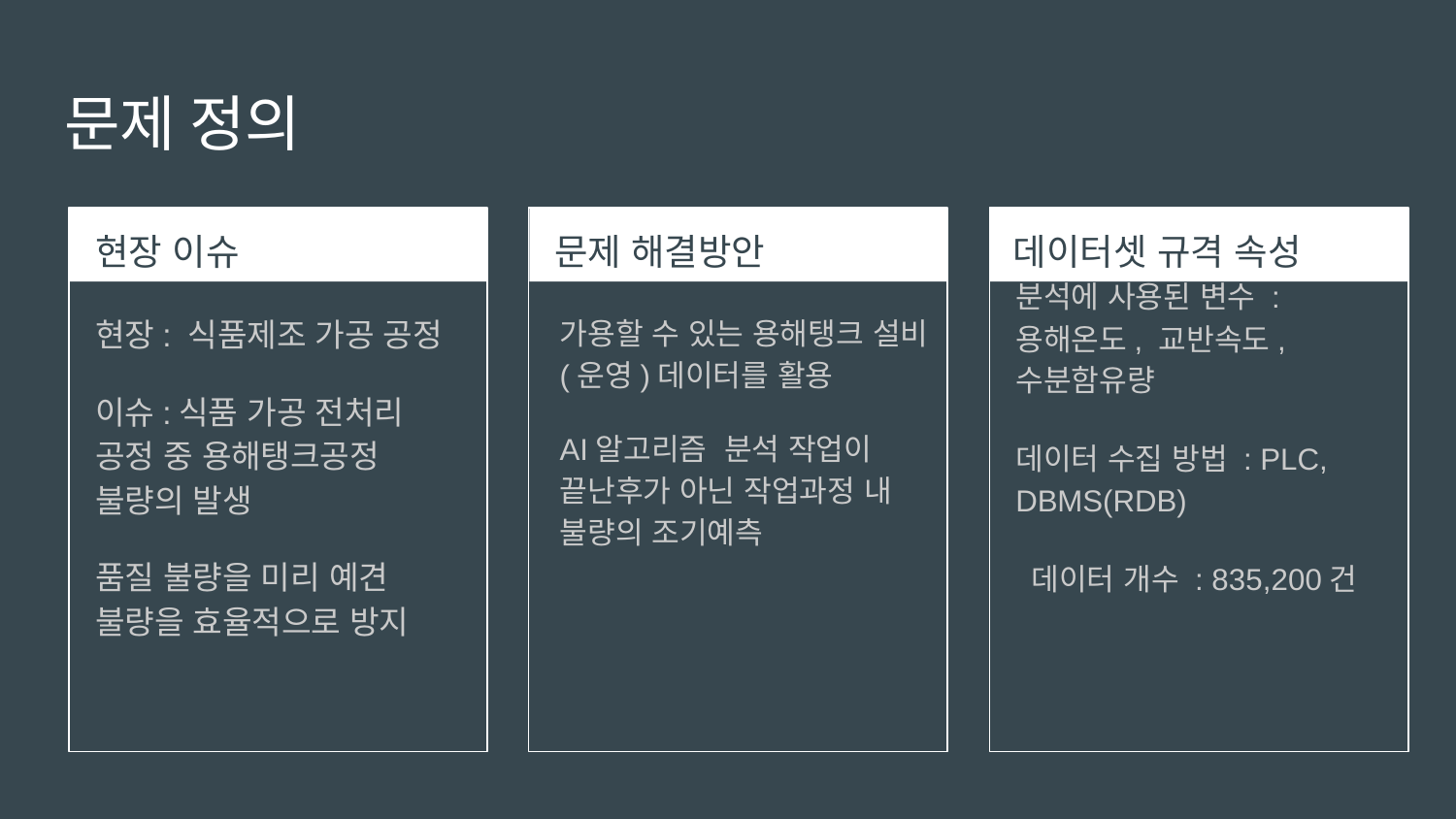

# 문제 정의

현장 이슈

문제 해결방안

데이터셋 규격 속성
분석에 사용된 변수 : 용해온도, 교반속도, 수분함유량
데이터 수집 방법 : PLC, DBMS(RDB)
 데이터 개수 : 835,200건

현장: 식품제조 가공 공정
이슈:식품 가공 전처리 공정 중 용해탱크공정 불량의 발생
품질 불량을 미리 예견 불량을 효율적으로 방지
가용할 수 있는 용해탱크 설비(운영)데이터를 활용
AI알고리즘  분석 작업이 끝난후가 아닌 작업과정 내 불량의 조기예측